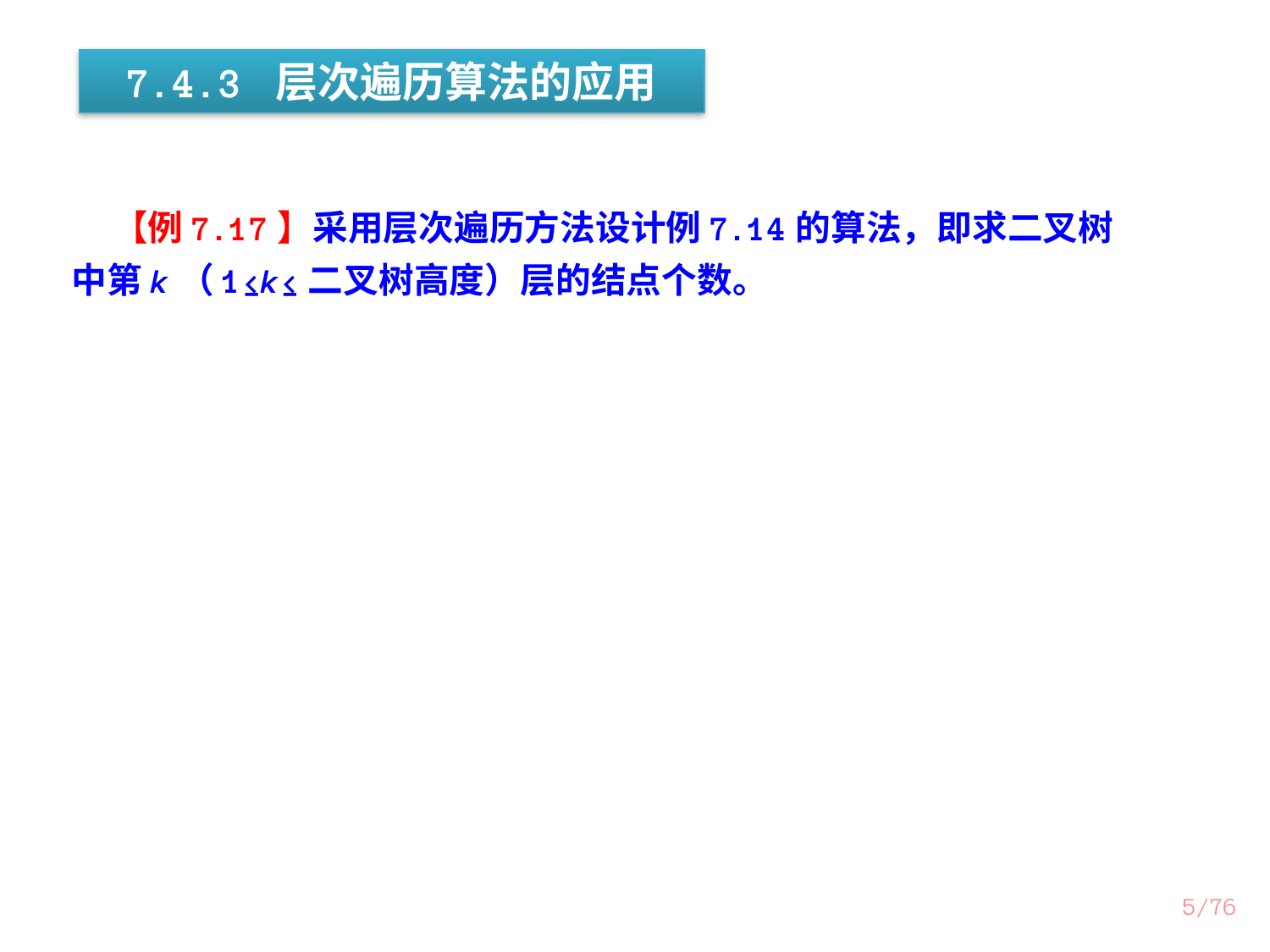

7.4.3 层次遍历算法的应用
    【例7.17】采用层次遍历方法设计例7.14的算法，即求二叉树中第k（1≤k≤二叉树高度）层的结点个数。
5/76